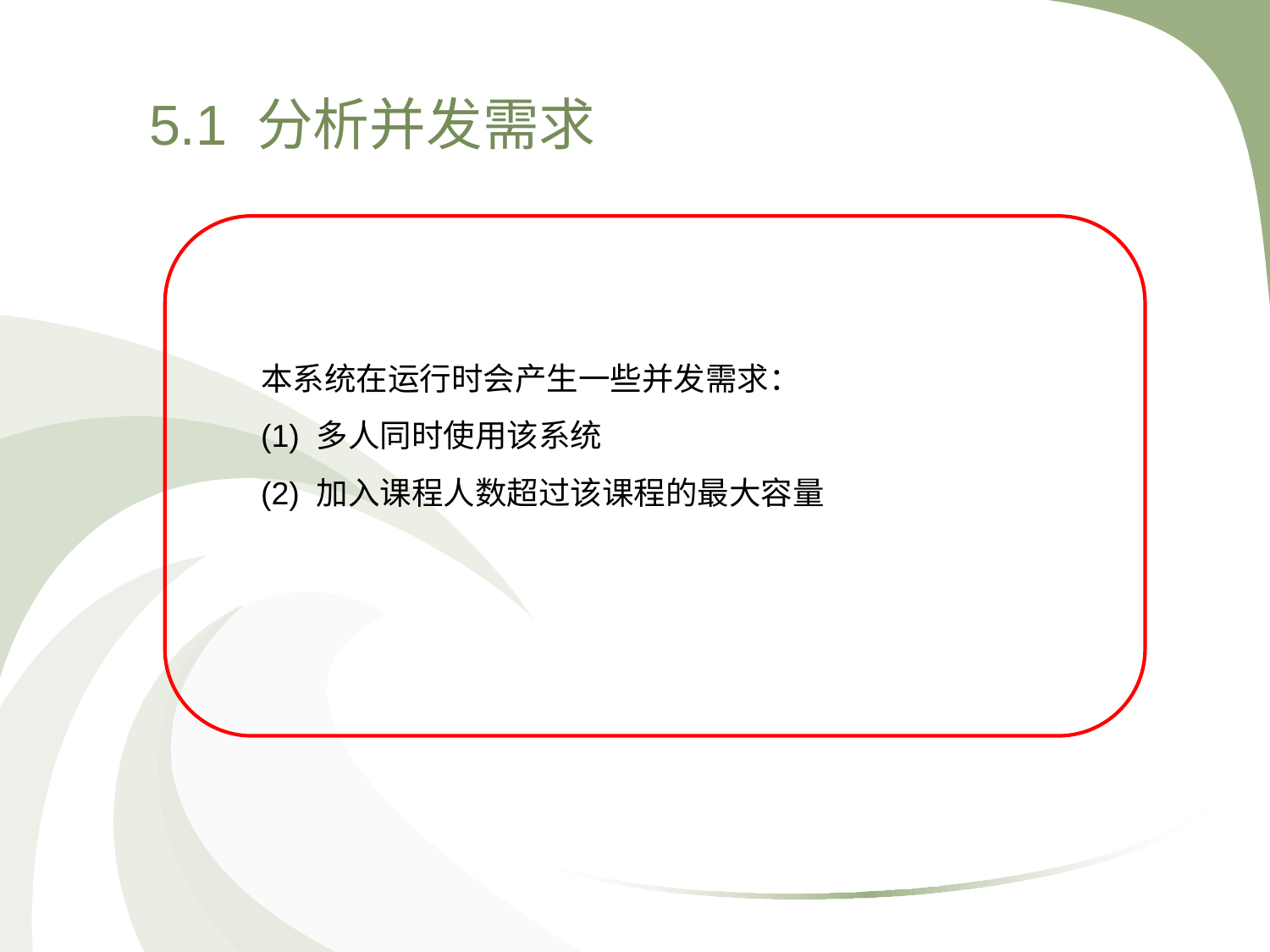

5.1 分析并发需求

本系统在运行时会产生一些并发需求：
(1) 多人同时使用该系统
(2) 加入课程人数超过该课程的最大容量